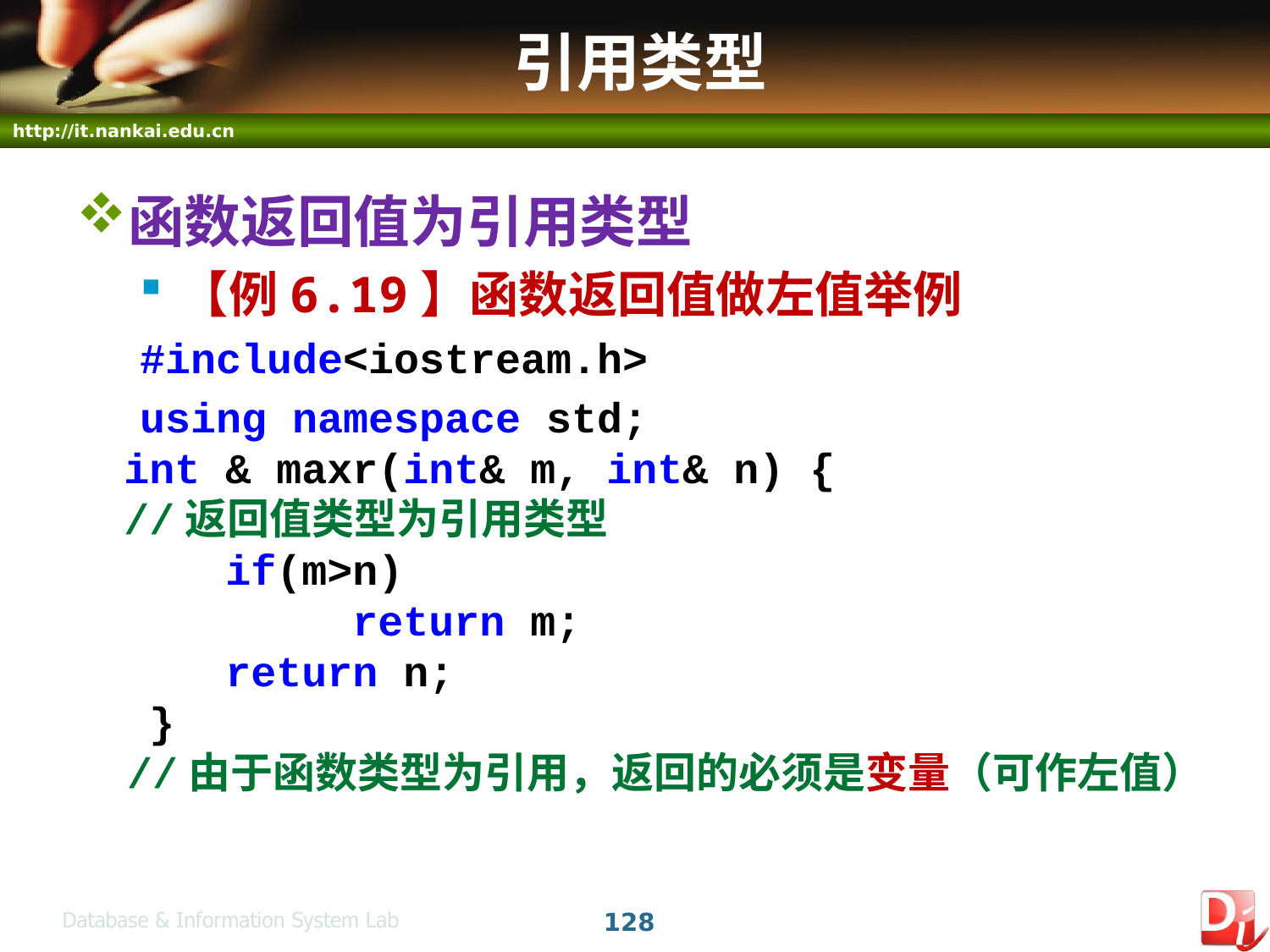

# 引用类型
函数返回值为引用类型
【例6.19】函数返回值做左值举例
#include<iostream.h>
using namespace std;
	int & maxr(int& m, int& n) {
	//返回值类型为引用类型
	    if(m>n)
		    return m;
	    return n;
	 }
  //由于函数类型为引用，返回的必须是变量（可作左值）
128
Database & Information System Lab